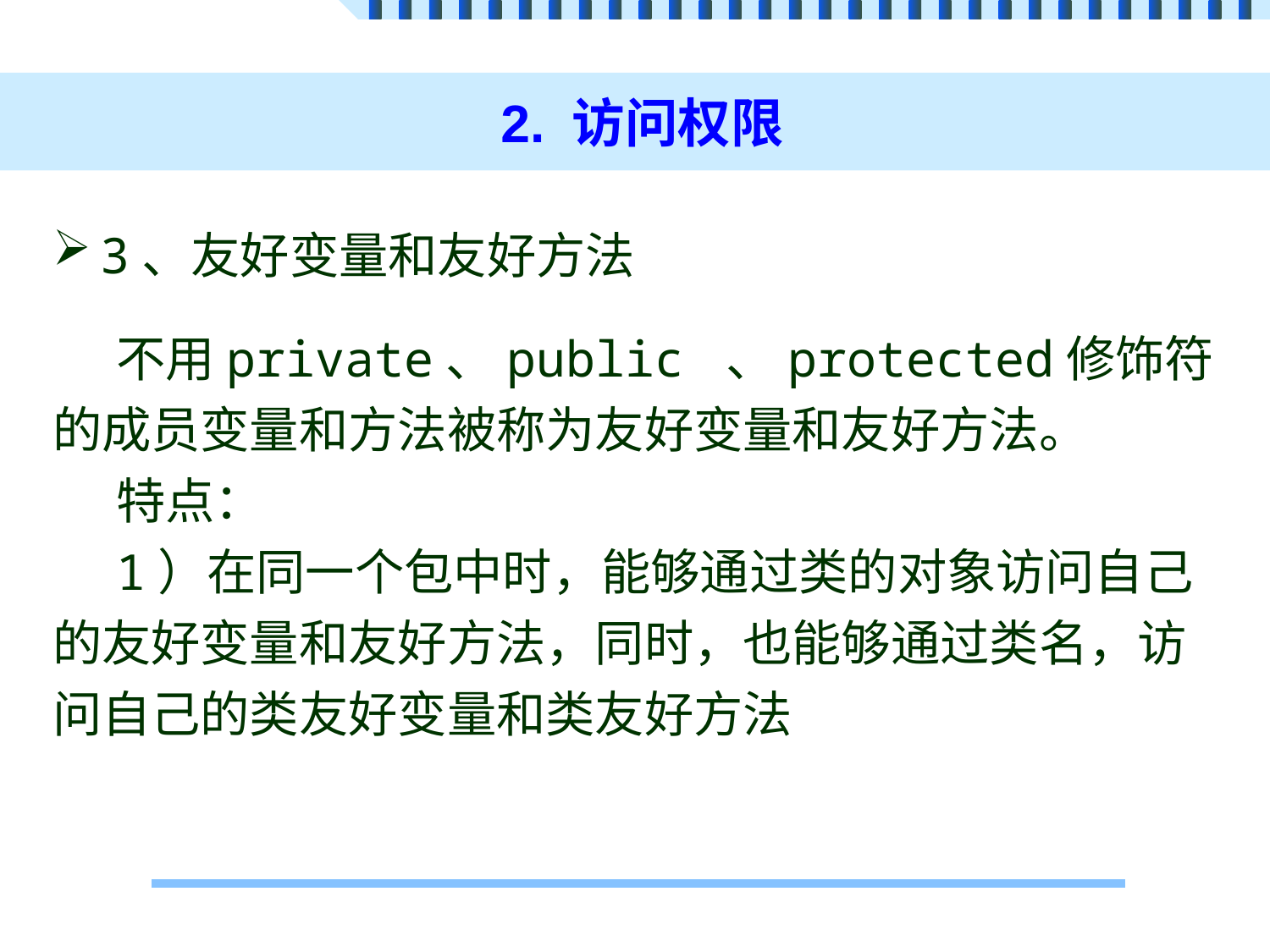

# 2. 访问权限

3、友好变量和友好方法
不用private、public 、protected修饰符的成员变量和方法被称为友好变量和友好方法。
特点：
1）在同一个包中时，能够通过类的对象访问自己的友好变量和友好方法，同时，也能够通过类名，访问自己的类友好变量和类友好方法